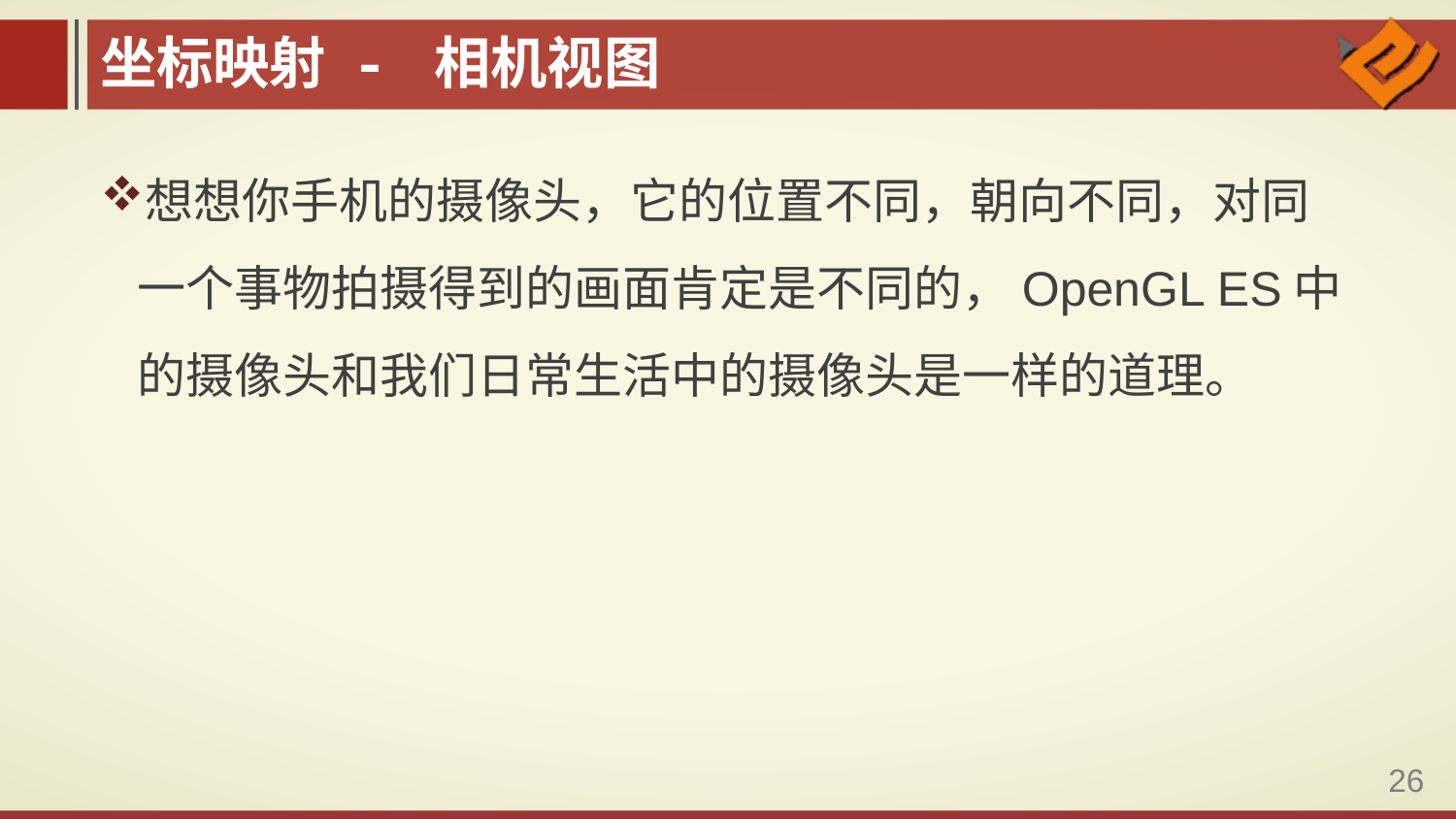

坐标映射 - 相机视图
想想你手机的摄像头，它的位置不同，朝向不同，对同一个事物拍摄得到的画面肯定是不同的，OpenGL ES中的摄像头和我们日常生活中的摄像头是一样的道理。